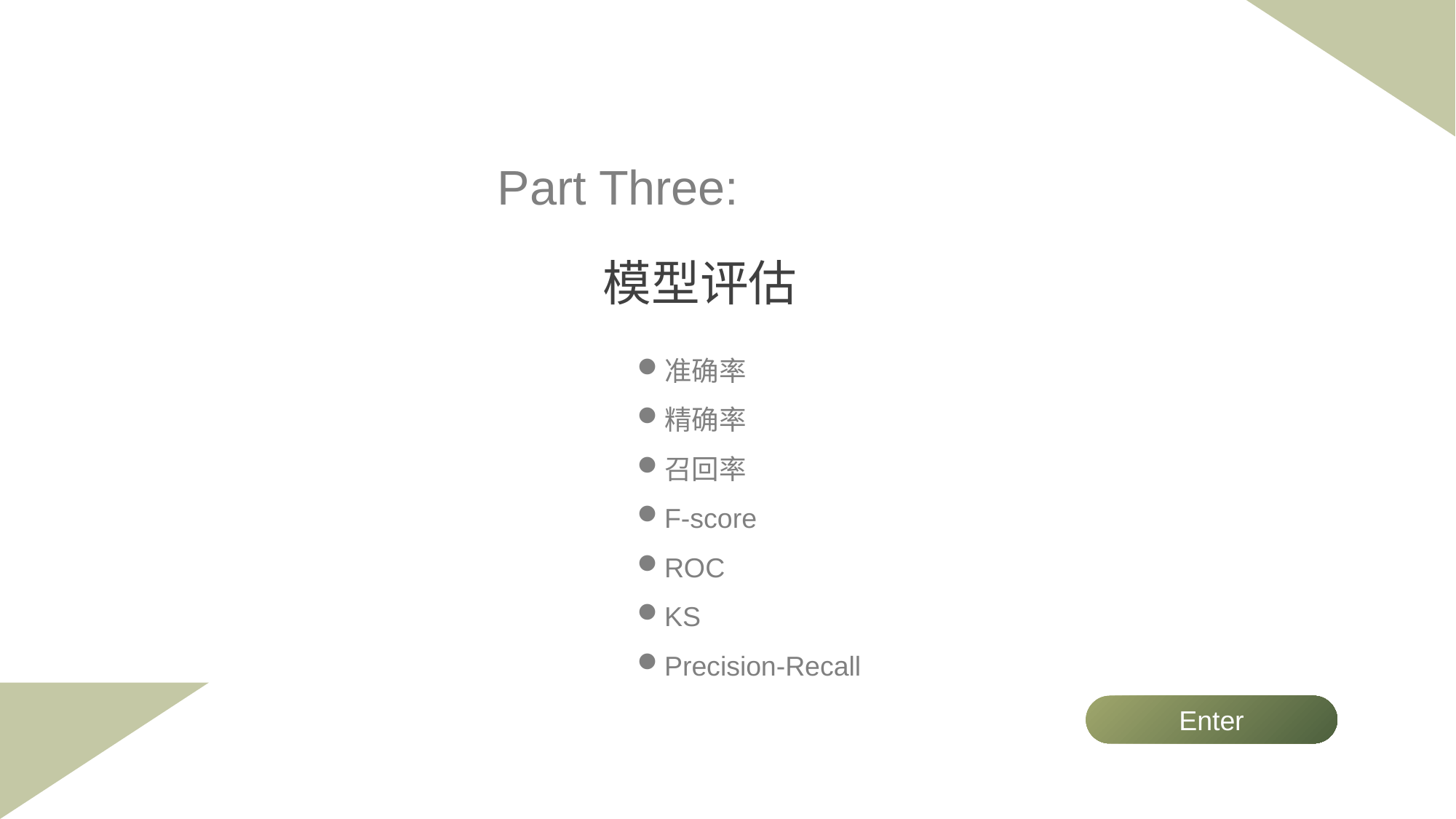

Part Three:
模型评估
准确率
精确率
召回率
F-score
ROC
KS
Precision-Recall

Enter